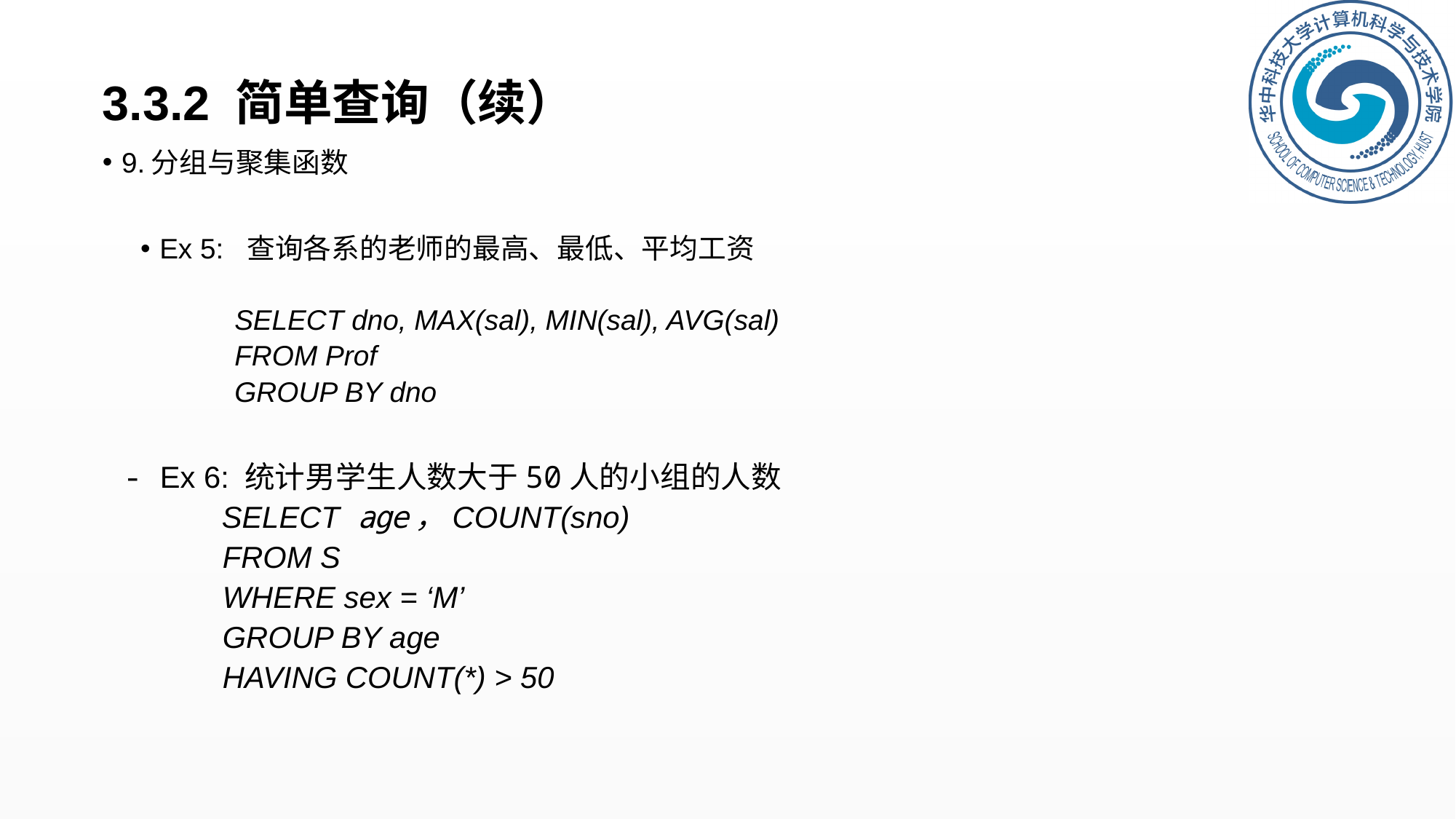

# 3.3.2 简单查询（续）
9.分组与聚集函数

Ex 5: 查询各系的老师的最高、最低、平均工资

            SELECT dno, MAX(sal), MIN(sal), AVG(sal)
            FROM Prof
            GROUP BY dno

 - Ex 6: 统计男学生人数大于50人的小组的人数
             SELECT  age，COUNT(sno)
              FROM S
              WHERE sex = ‘M’
              GROUP BY age
              HAVING COUNT(*) > 50